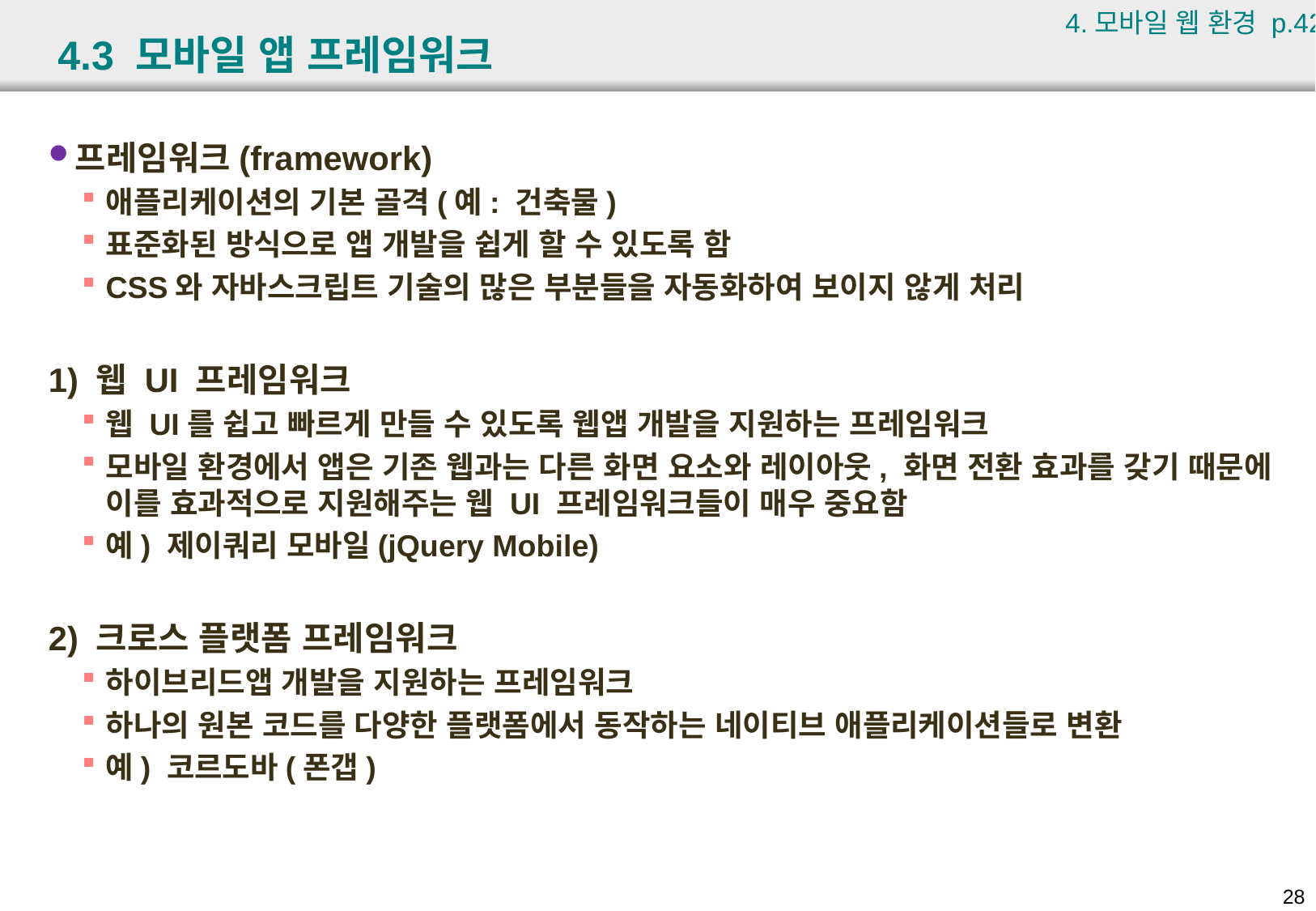

4.모바일 웹 환경 p.42
# 4.3 모바일 앱 프레임워크
프레임워크(framework)
애플리케이션의 기본 골격(예: 건축물)
표준화된 방식으로 앱 개발을 쉽게 할 수 있도록 함
CSS와 자바스크립트 기술의 많은 부분들을 자동화하여 보이지 않게 처리

1) 웹 UI 프레임워크
웹 UI를 쉽고 빠르게 만들 수 있도록 웹앱 개발을 지원하는 프레임워크
모바일 환경에서 앱은 기존 웹과는 다른 화면 요소와 레이아웃, 화면 전환 효과를 갖기 때문에 이를 효과적으로 지원해주는 웹 UI 프레임워크들이 매우 중요함
예) 제이쿼리 모바일(jQuery Mobile)

2) 크로스 플랫폼 프레임워크
하이브리드앱 개발을 지원하는 프레임워크
하나의 원본 코드를 다양한 플랫폼에서 동작하는 네이티브 애플리케이션들로 변환
예) 코르도바(폰갭)